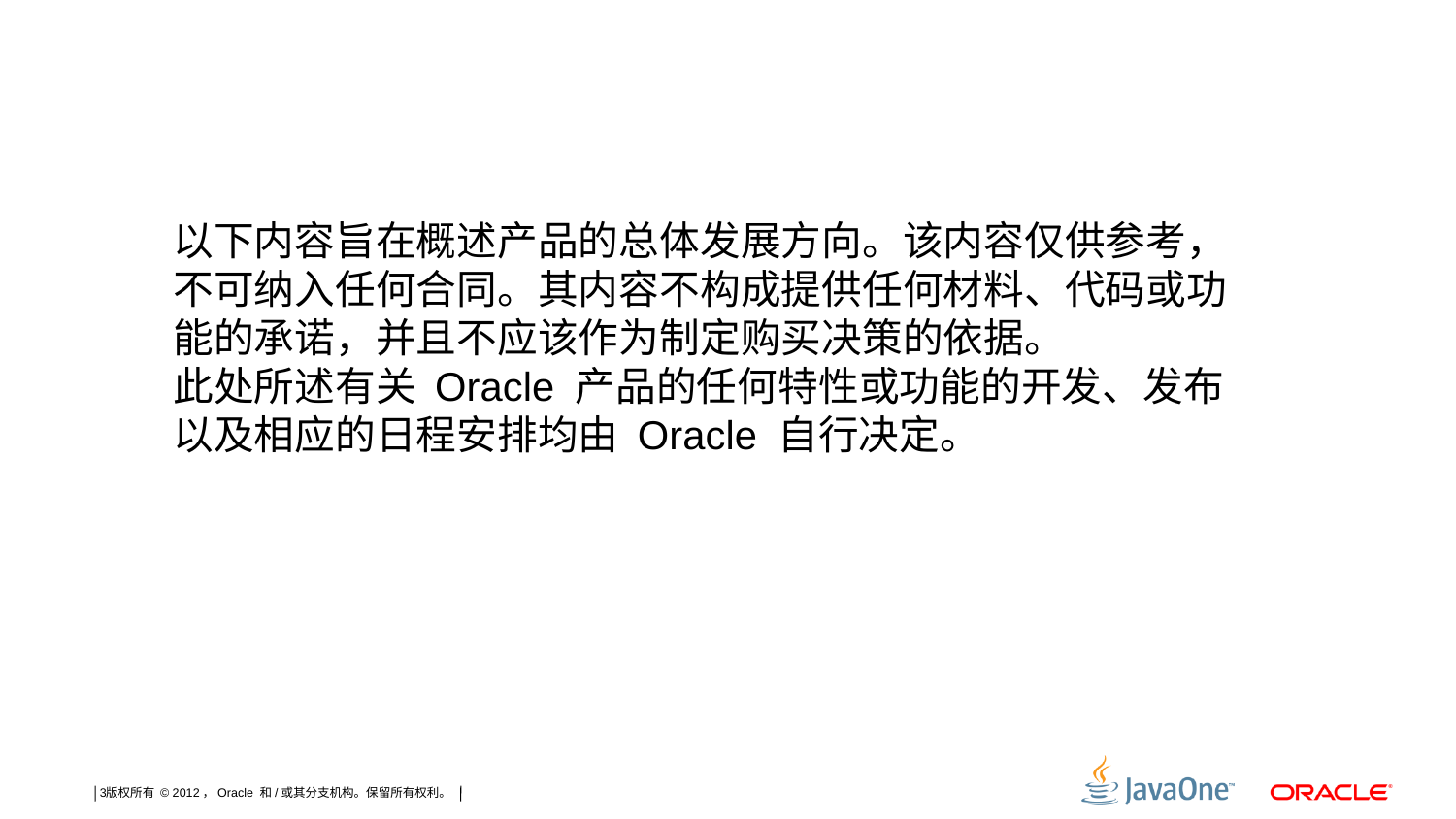

以下内容旨在概述产品的总体发展方向。该内容仅供参考，不可纳入任何合同。其内容不构成提供任何材料、代码或功能的承诺，并且不应该作为制定购买决策的依据。
此处所述有关 Oracle 产品的任何特性或功能的开发、发布以及相应的日程安排均由 Oracle 自行决定。